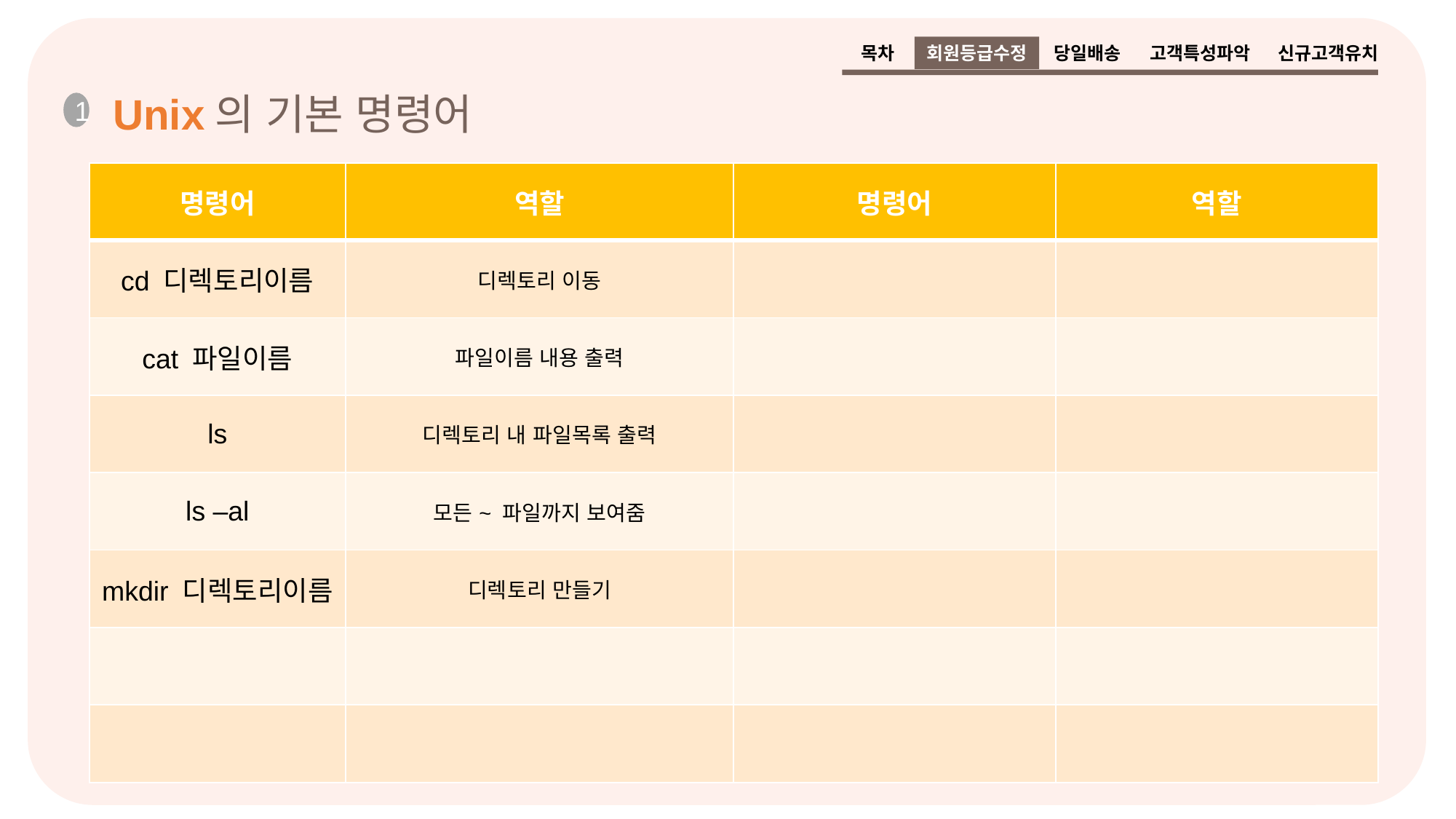

목차
회원등급수정
당일배송
고객특성파악
신규고객유치

Unix의 기본 명령어
1
| 명령어 | 역할 | 명령어 | 역할 |
| --- | --- | --- | --- |
| cd 디렉토리이름 | 디렉토리 이동 |  |  |
| cat 파일이름 | 파일이름 내용 출력 |  |  |
| ls | 디렉토리 내 파일목록 출력 |  |  |
| ls –al | 모든~ 파일까지 보여줌 |  |  |
| mkdir 디렉토리이름 | 디렉토리 만들기 |  |  |
|  |  |  |  |
|  |  |  |  |